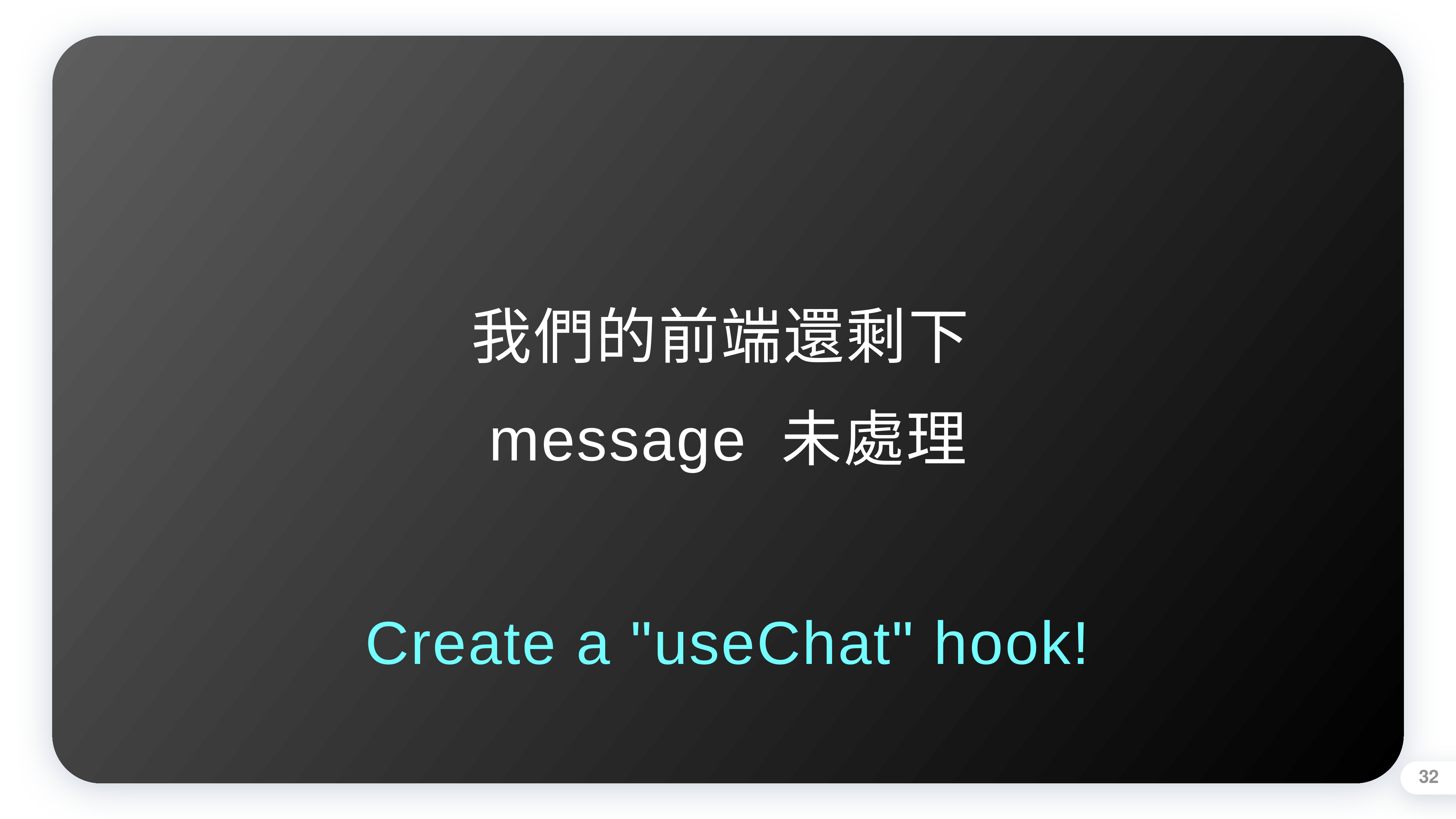

我們的前端還剩下
message 未處理

Create a "useChat" hook!
32